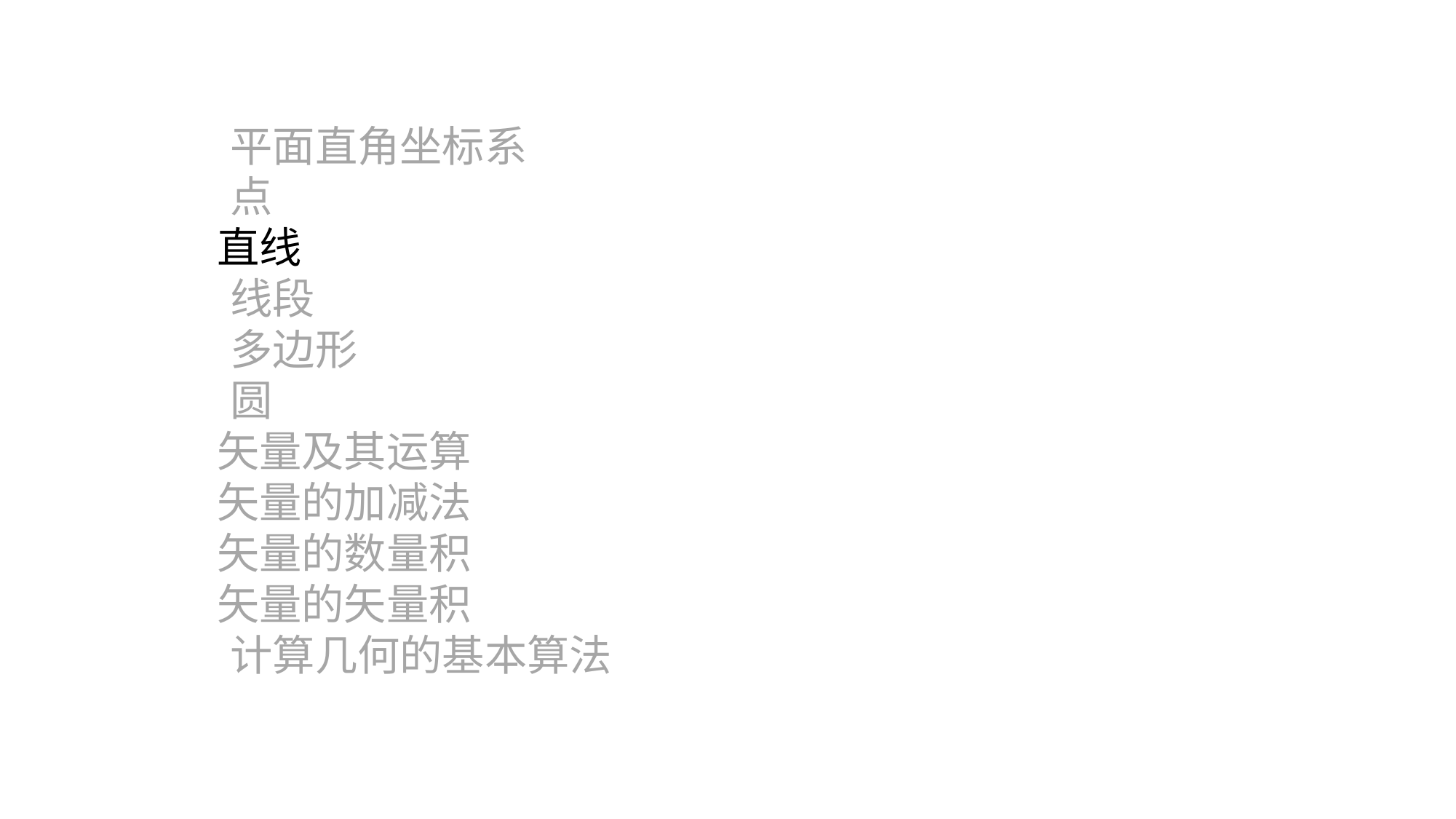

平面直角坐标系
  点
 直线
  线段
  多边形
  圆
 矢量及其运算
 矢量的加减法
 矢量的数量积
 矢量的矢量积
  计算几何的基本算法